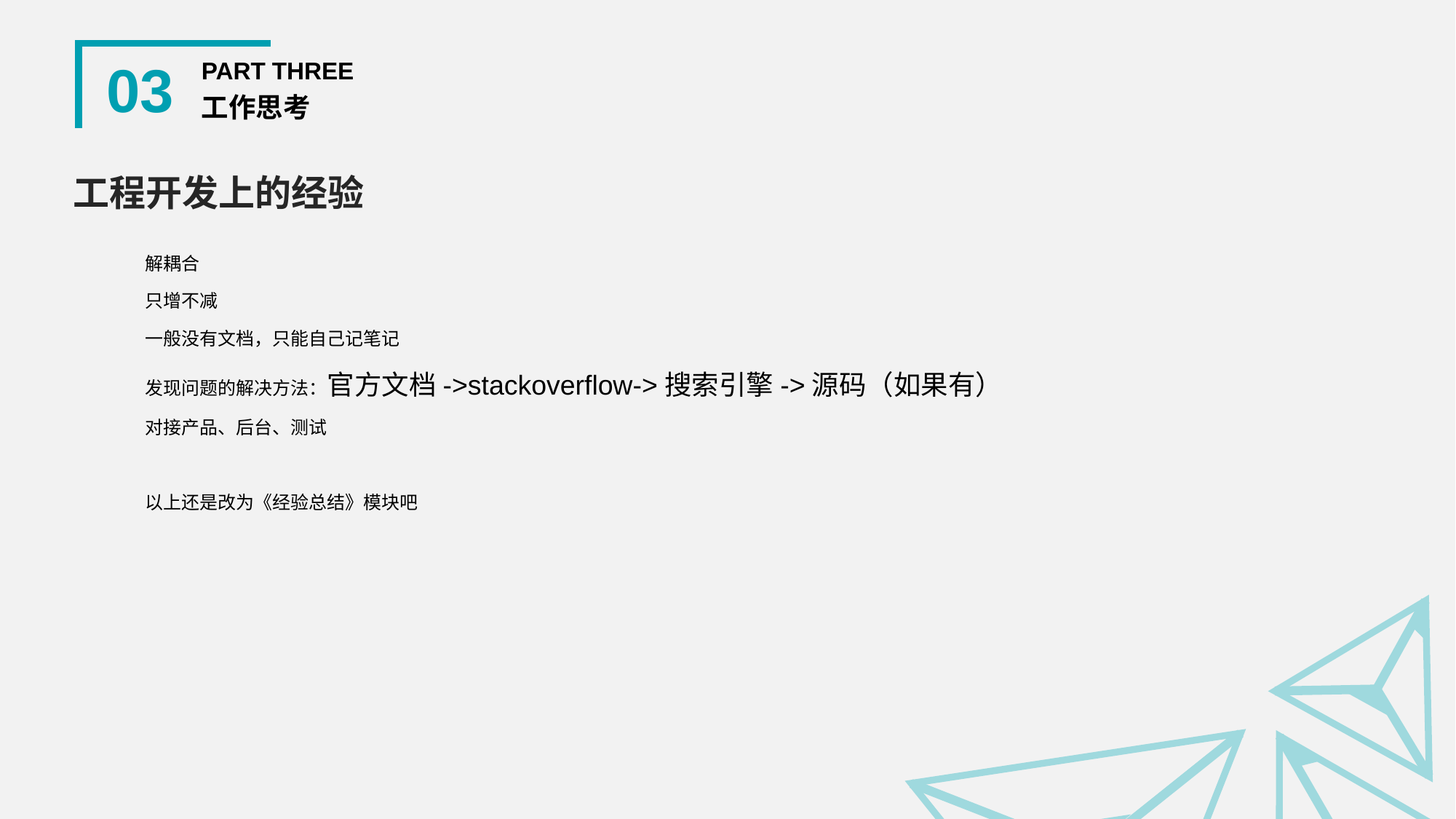

03
PART THREE
工作思考
工程开发上的经验
解耦合
只增不减
一般没有文档，只能自己记笔记
发现问题的解决方法：官方文档->stackoverflow->搜索引擎->源码（如果有）
对接产品、后台、测试

以上还是改为《经验总结》模块吧